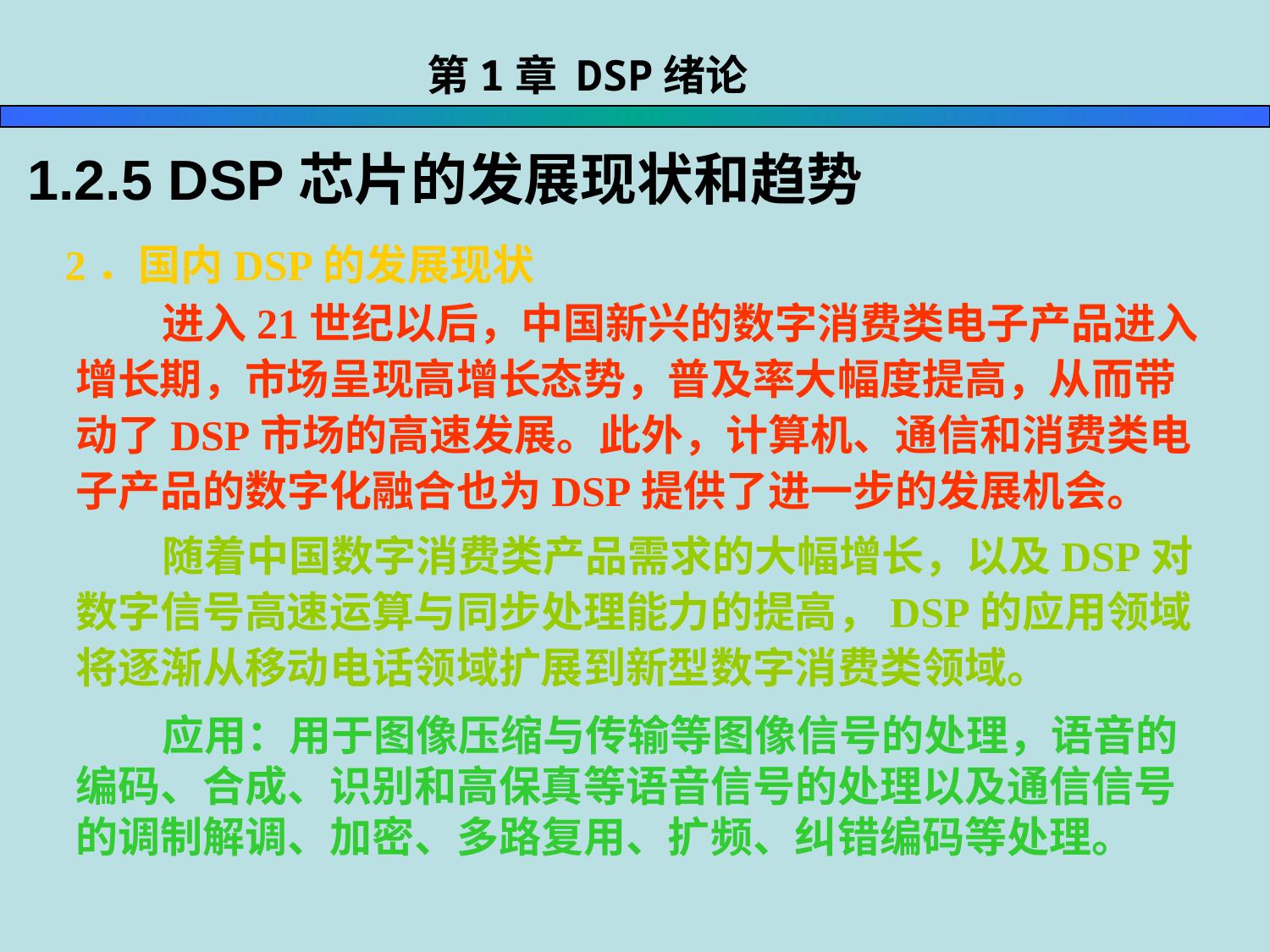

第1章 DSP绪论

1.2.5 DSP芯片的发展现状和趋势
2．国内DSP的发展现状
        进入21世纪以后，中国新兴的数字消费类电子产品进入增长期，市场呈现高增长态势，普及率大幅度提高，从而带动了DSP市场的高速发展。此外，计算机、通信和消费类电子产品的数字化融合也为DSP提供了进一步的发展机会。
        随着中国数字消费类产品需求的大幅增长，以及DSP对数字信号高速运算与同步处理能力的提高，DSP的应用领域将逐渐从移动电话领域扩展到新型数字消费类领域。
        应用：用于图像压缩与传输等图像信号的处理，语音的编码、合成、识别和高保真等语音信号的处理以及通信信号的调制解调、加密、多路复用、扩频、纠错编码等处理。
32